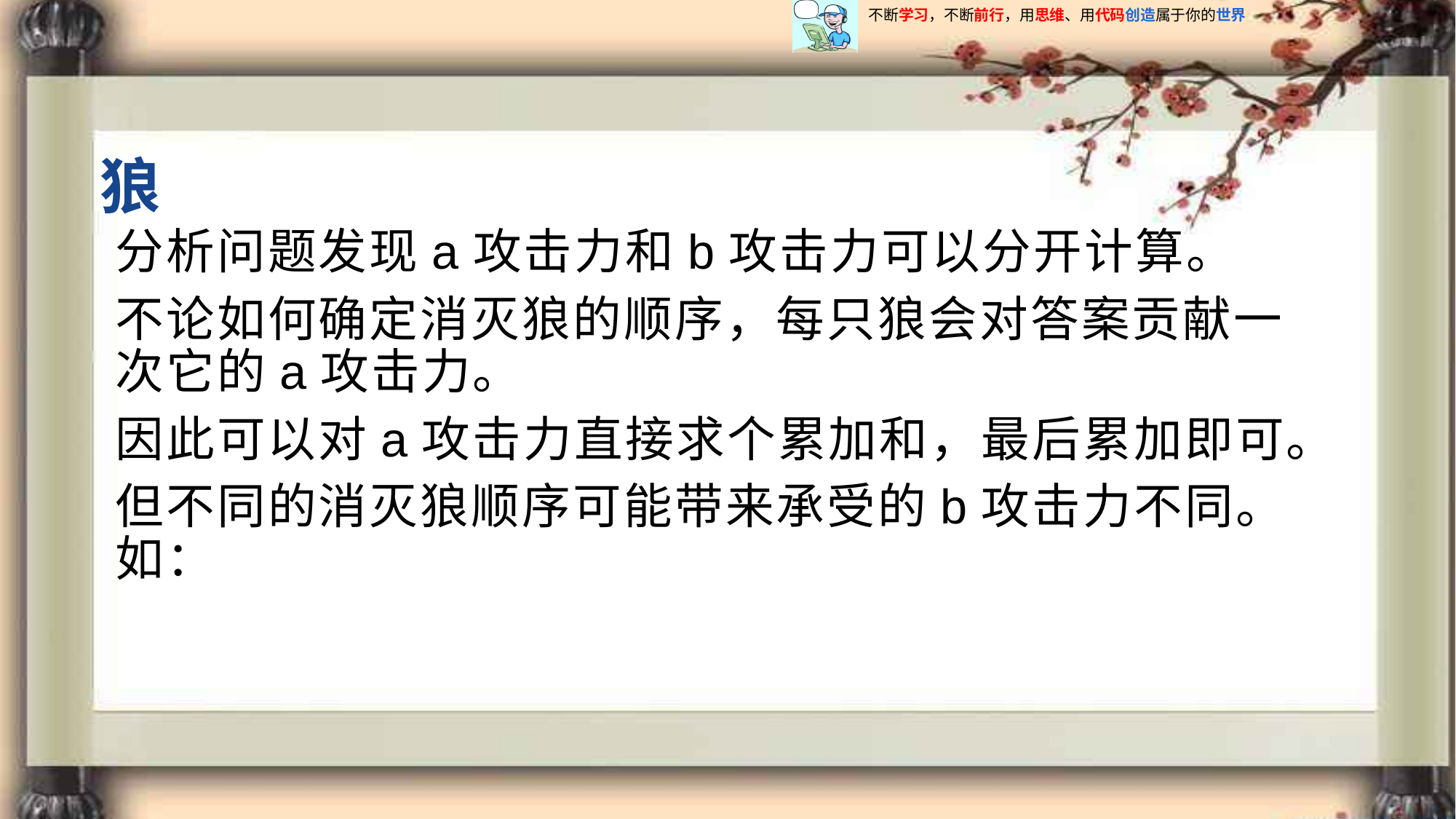

# 狼
分析问题发现a攻击力和b攻击力可以分开计算。
不论如何确定消灭狼的顺序，每只狼会对答案贡献一次它的a攻击力。
因此可以对a攻击力直接求个累加和，最后累加即可。
但不同的消灭狼顺序可能带来承受的b攻击力不同。如：